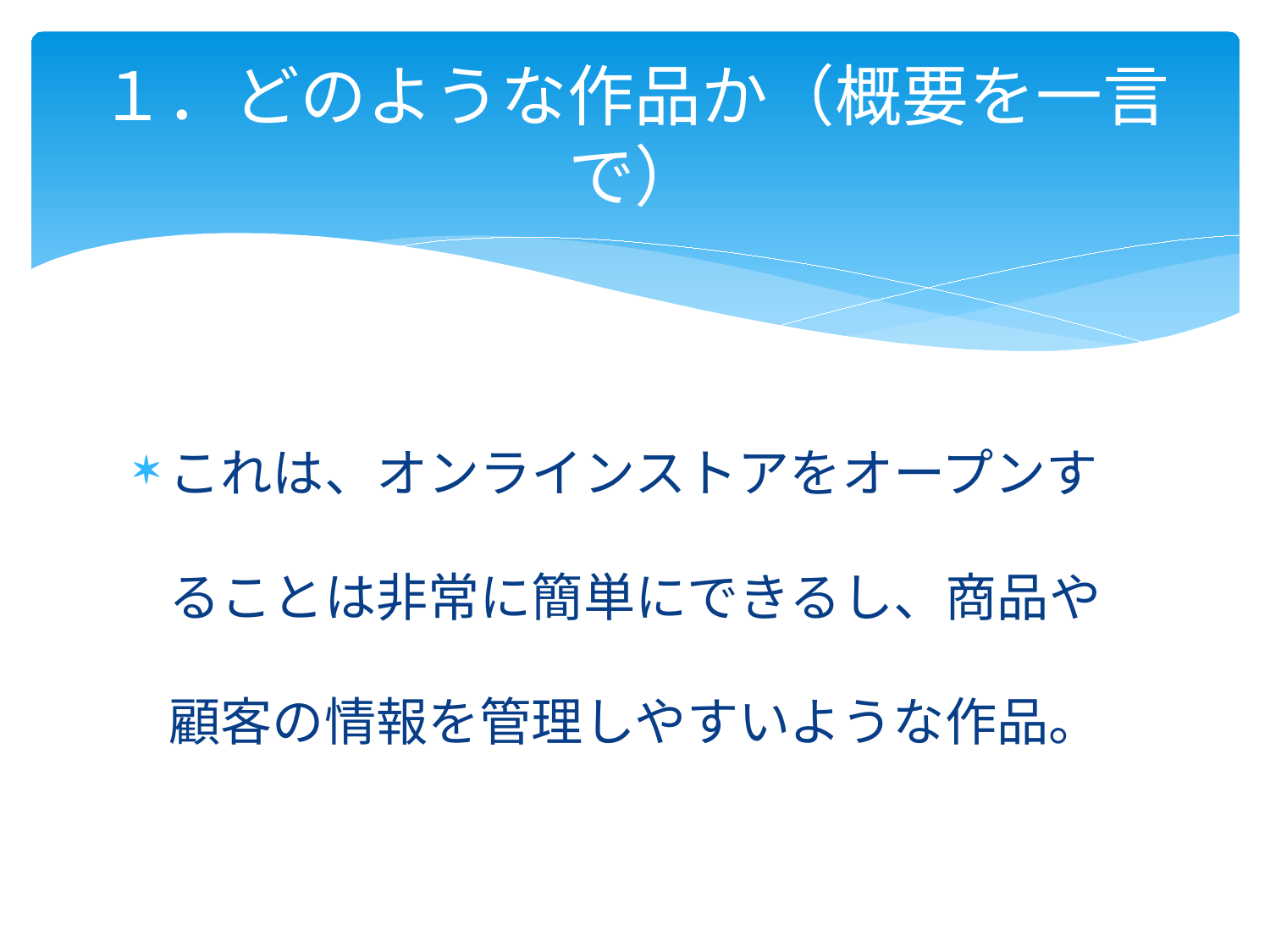

# １．どのような作品か（概要を一言で）
これは、オンラインストアをオープンすることは非常に簡単にできるし、商品や顧客の情報を管理しやすいような作品。